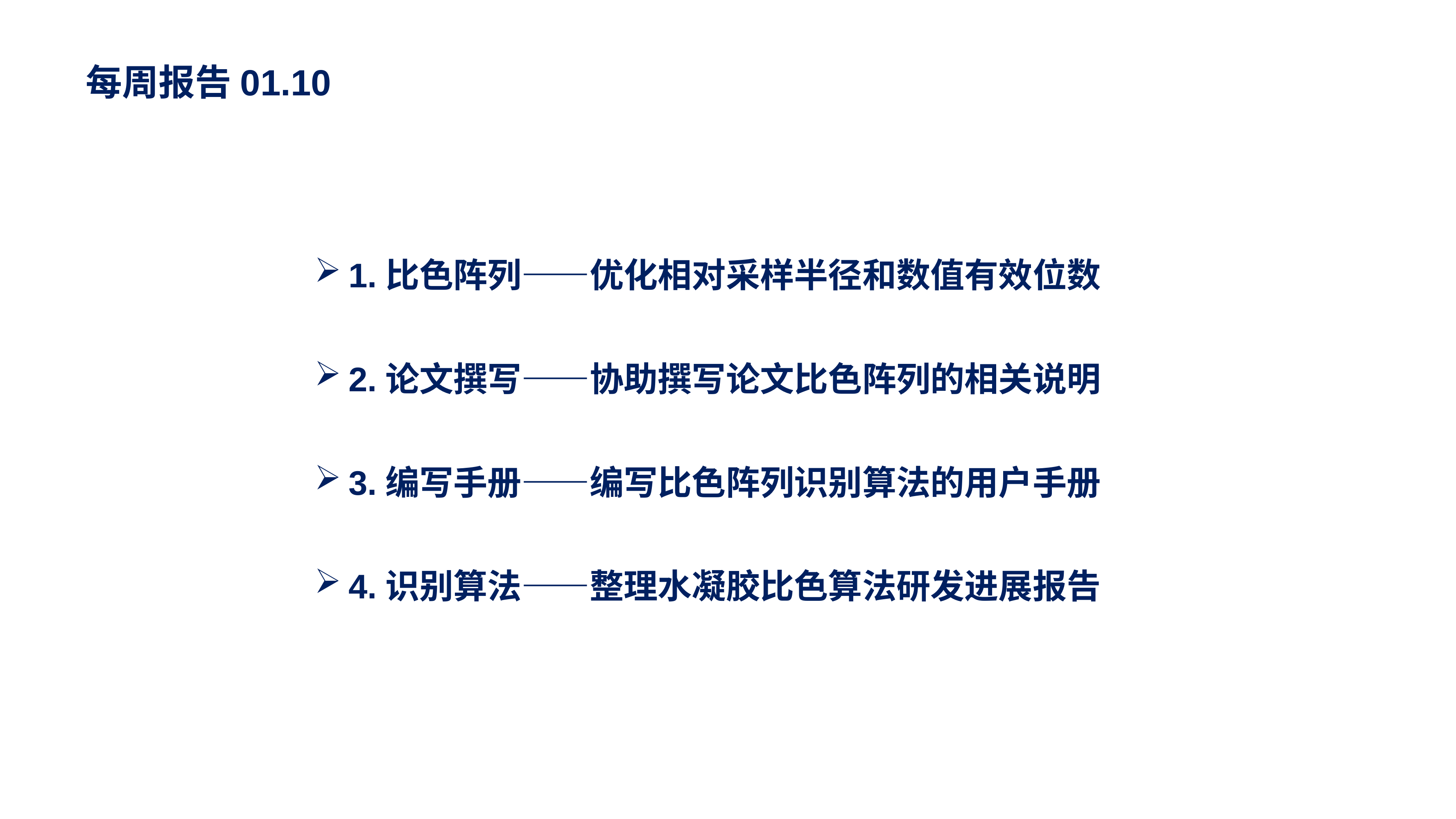

每周报告01.10
1.比色阵列——优化相对采样半径和数值有效位数
2.论文撰写——协助撰写论文比色阵列的相关说明
3.编写手册——编写比色阵列识别算法的用户手册
4.识别算法——整理水凝胶比色算法研发进展报告